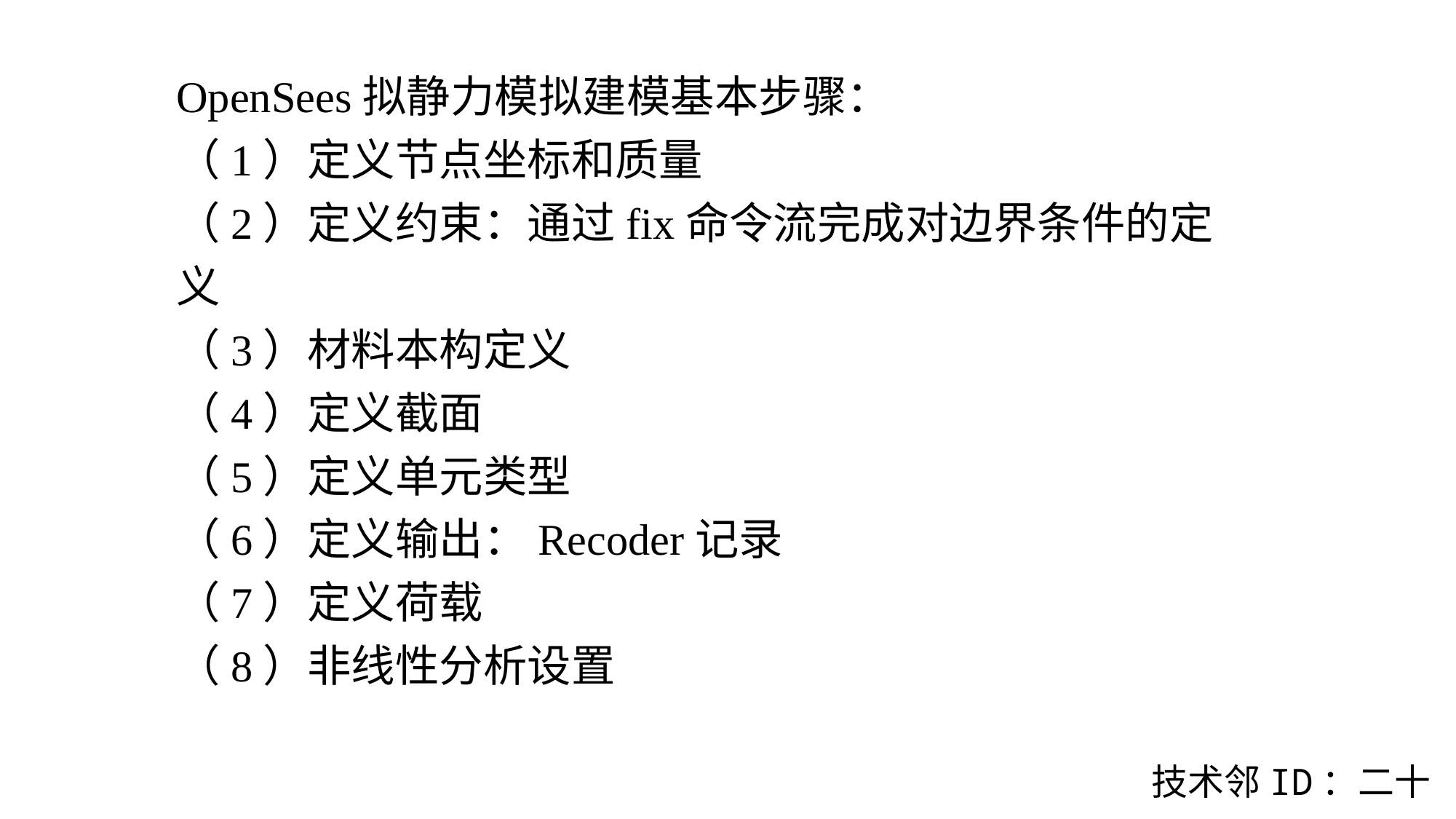

# OpenSees拟静力模拟建模基本步骤： （1）定义节点坐标和质量 （2）定义约束：通过fix命令流完成对边界条件的定义 （3）材料本构定义 （4）定义截面 （5）定义单元类型 （6）定义输出：Recoder记录 （7）定义荷载 （8）非线性分析设置